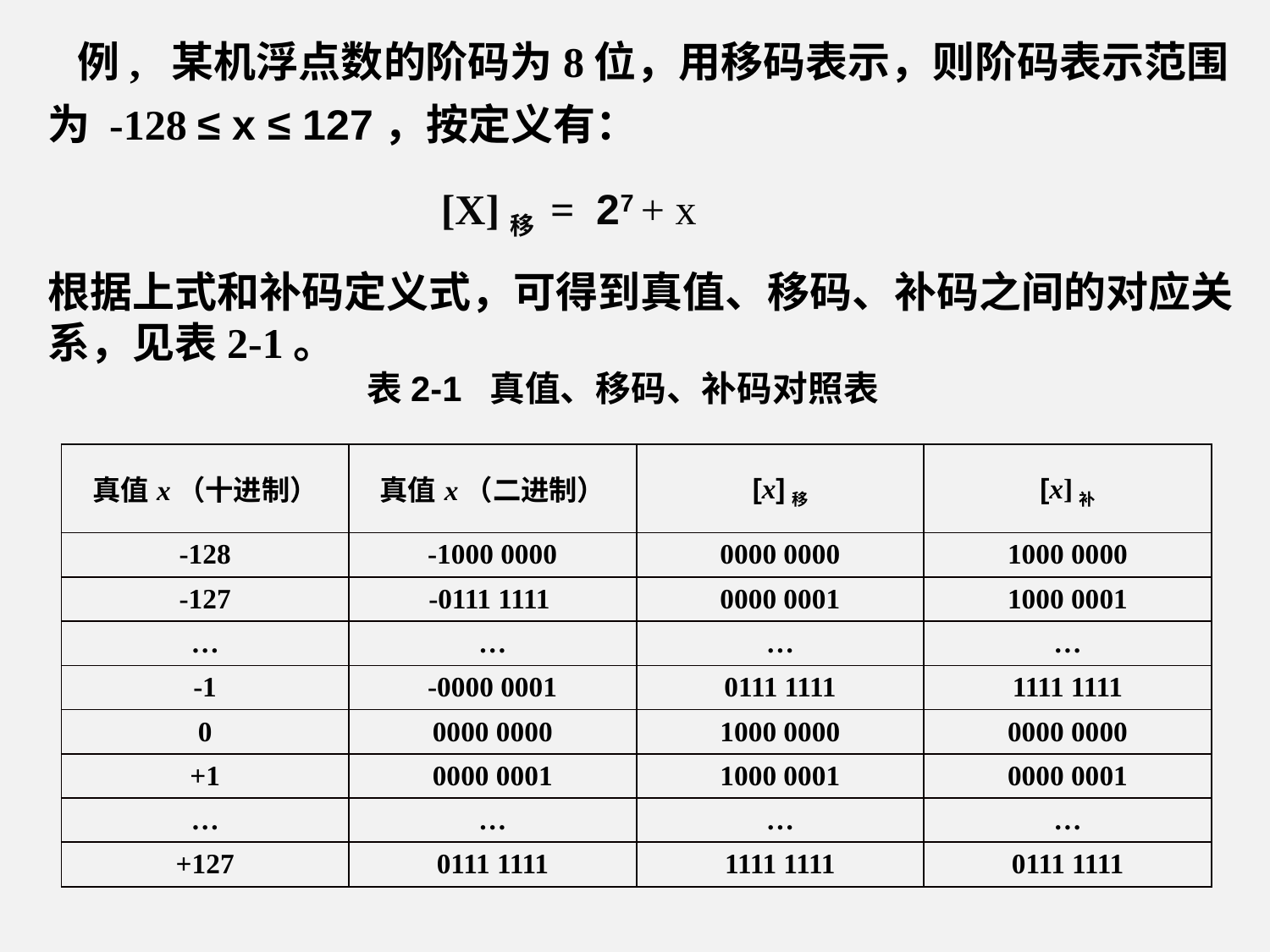

例,  某机浮点数的阶码为8位，用移码表示，则阶码表示范围为 -128 ≤ x ≤ 127，按定义有：
[X]移 =  27 + x
根据上式和补码定义式，可得到真值、移码、补码之间的对应关系，见表2-1。
表2-1  真值、移码、补码对照表
| 真值x（十进制） | 真值x（二进制） | [x]移 | [x]补 |
| --- | --- | --- | --- |
| -128 | -1000 0000 | 0000 0000 | 1000 0000 |
| -127 | -0111 1111 | 0000 0001 | 1000 0001 |
| … | … | … | … |
| -1 | -0000 0001 | 0111 1111 | 1111 1111 |
| 0 | 0000 0000 | 1000 0000 | 0000 0000 |
| +1 | 0000 0001 | 1000 0001 | 0000 0001 |
| … | … | … | … |
| +127 | 0111 1111 | 1111 1111 | 0111 1111 |